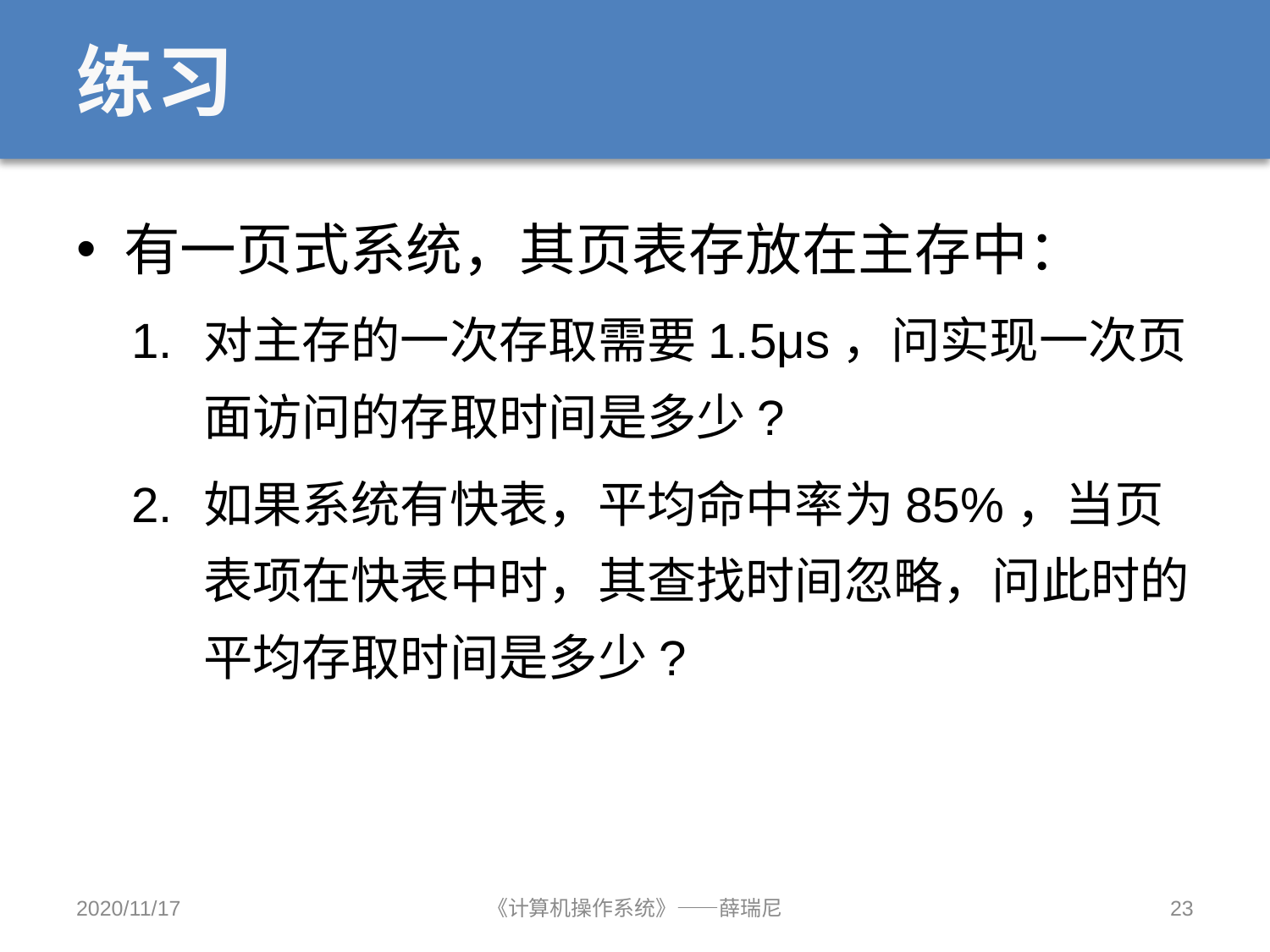

# 练习
有一页式系统，其页表存放在主存中：
对主存的一次存取需要1.5μs，问实现一次页面访问的存取时间是多少?
如果系统有快表，平均命中率为85%，当页表项在快表中时，其查找时间忽略，问此时的平均存取时间是多少?
2020/11/17
《计算机操作系统》——薛瑞尼
23